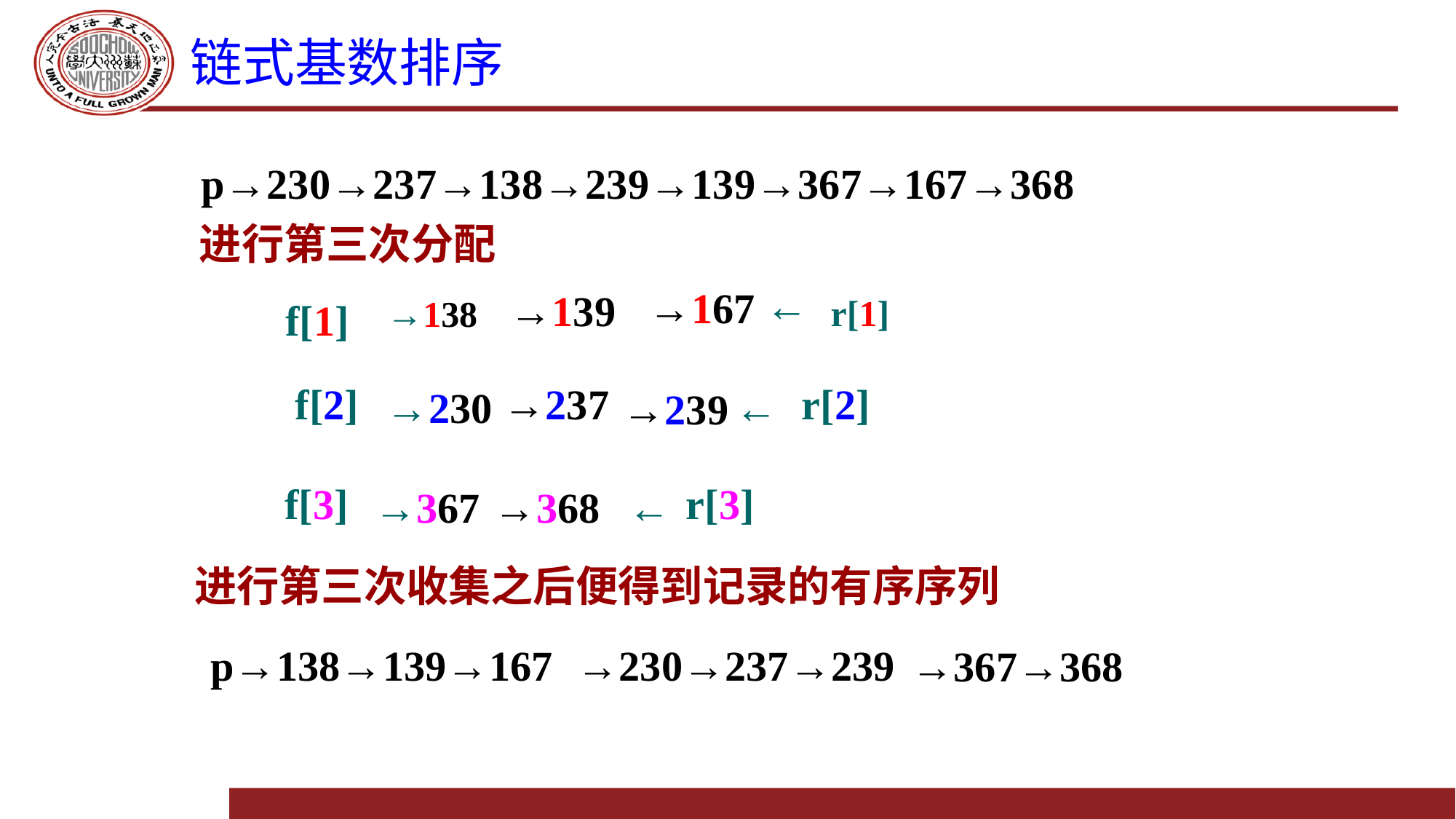

# 链式基数排序
p→230→237→138→239→139→367→167→368
进行第三次分配
←
r[1]
→167
f[1]
→139
→138
f[2]                                          r[2]
→237
→230                       ←
→239
f[3]                                r[3]
→367              ←
→368
  进行第三次收集之后便得到记录的有序序列
p→138→139→167
→230→237→239
→367→368